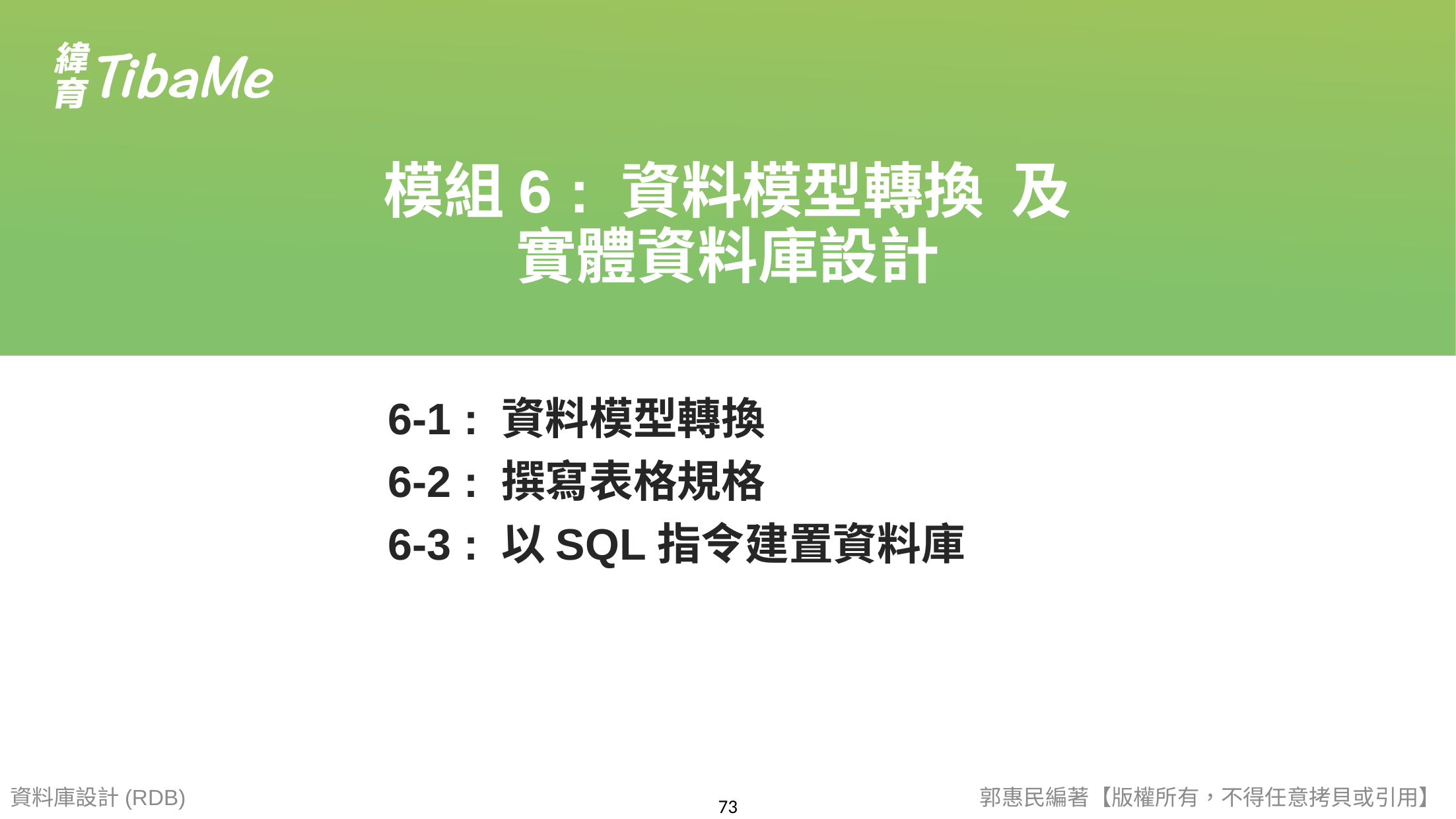

模組6 : 資料模型轉換  及
實體資料庫設計
6-1 : 資料模型轉換
6-2 : 撰寫表格規格
6-3 : 以SQL指令建置資料庫
資料庫設計(RDB)
郭惠民編著【版權所有，不得任意拷貝或引用】